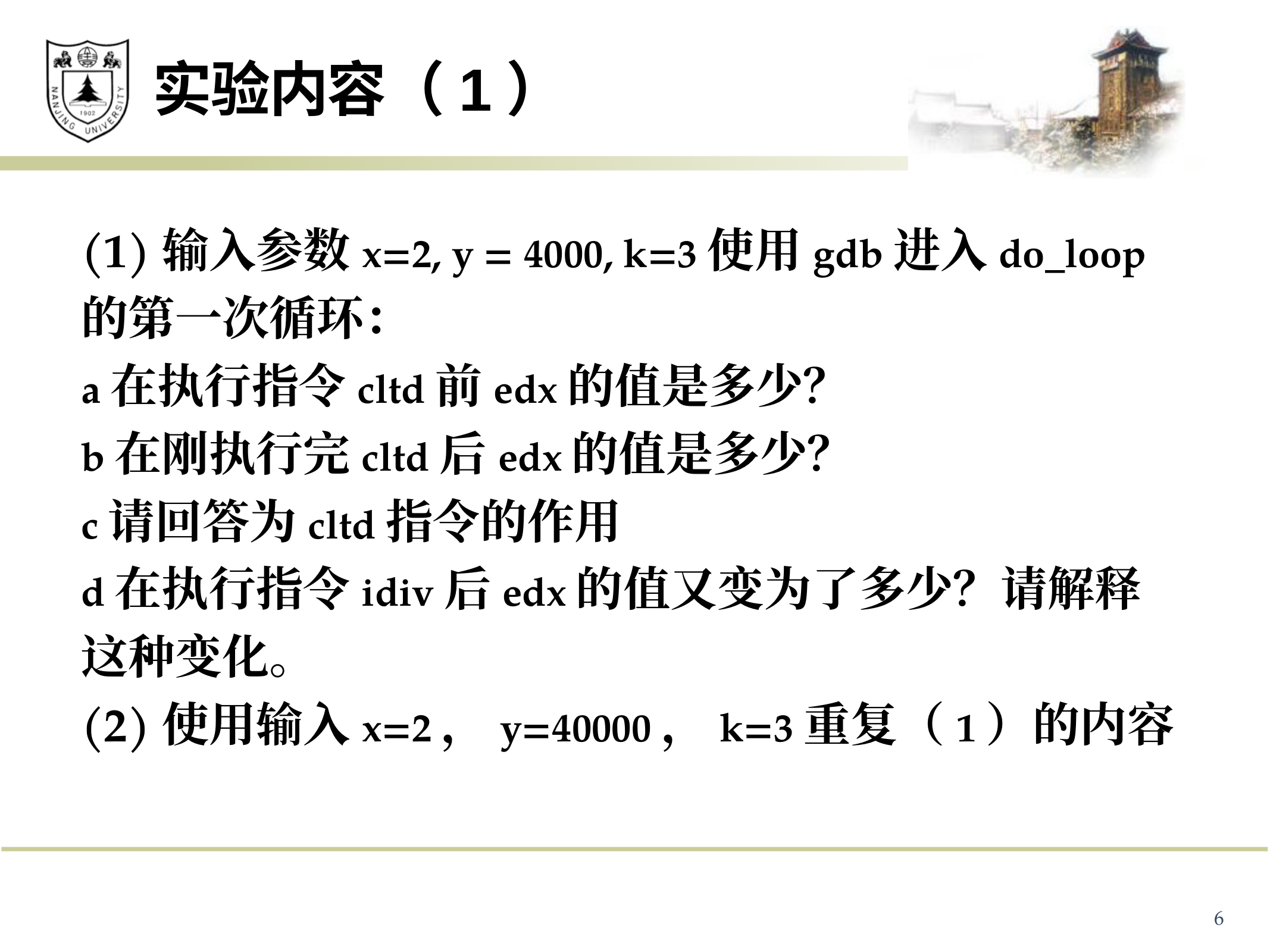

# 实验内容（1）
(1)输入参数x=2, y = 4000, k=3使用gdb进入do_loop的第一次循环：
a在执行指令cltd前edx的值是多少？
b在刚执行完cltd后edx的值是多少？
c请回答为cltd指令的作用
d在执行指令idiv后edx的值又变为了多少？请解释这种变化。
(2)使用输入x=2，y=40000，k=3重复（1）的内容
6